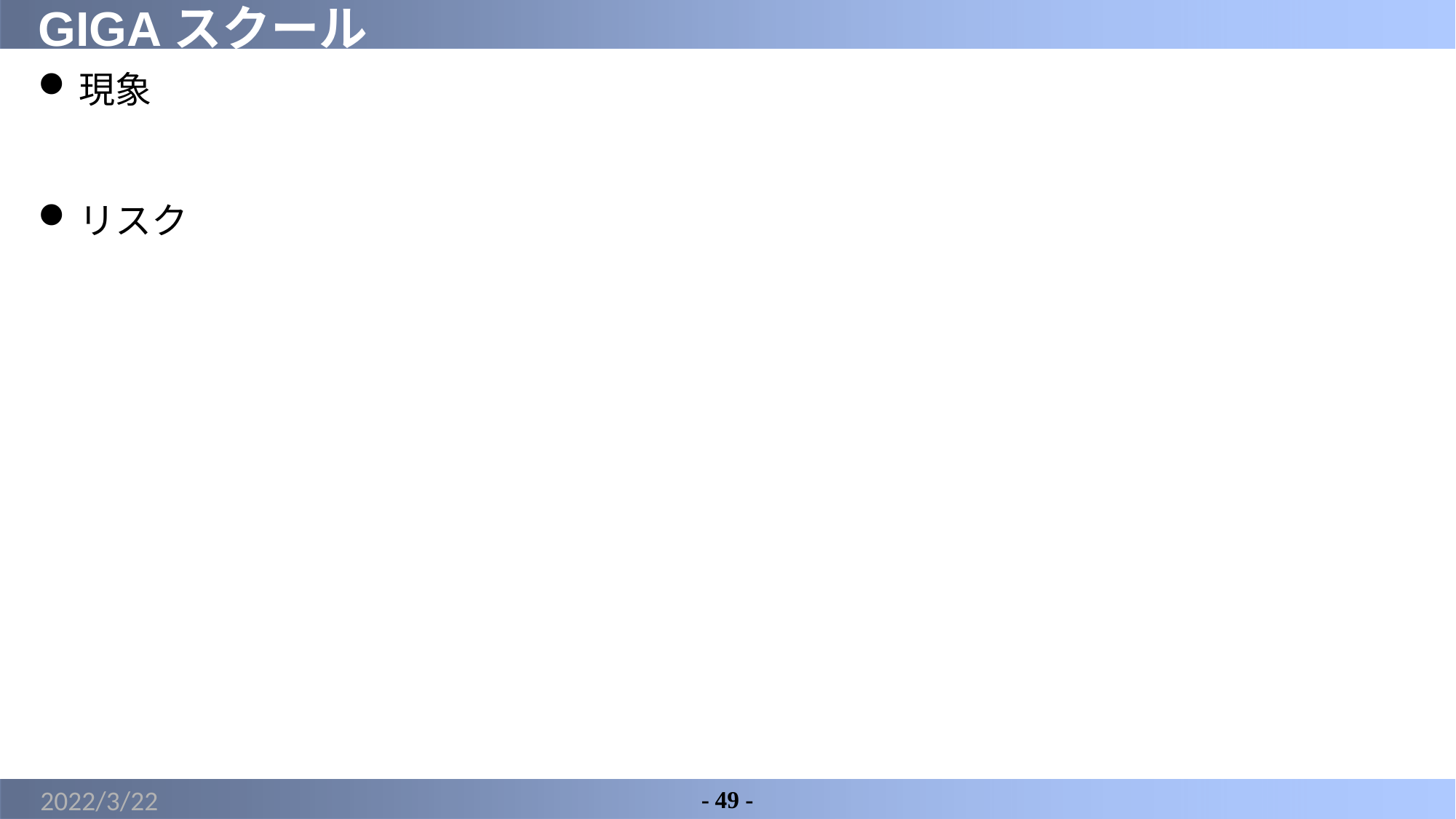

# GIGAスクール
現象

リスク

2022/3/22
- 49 -